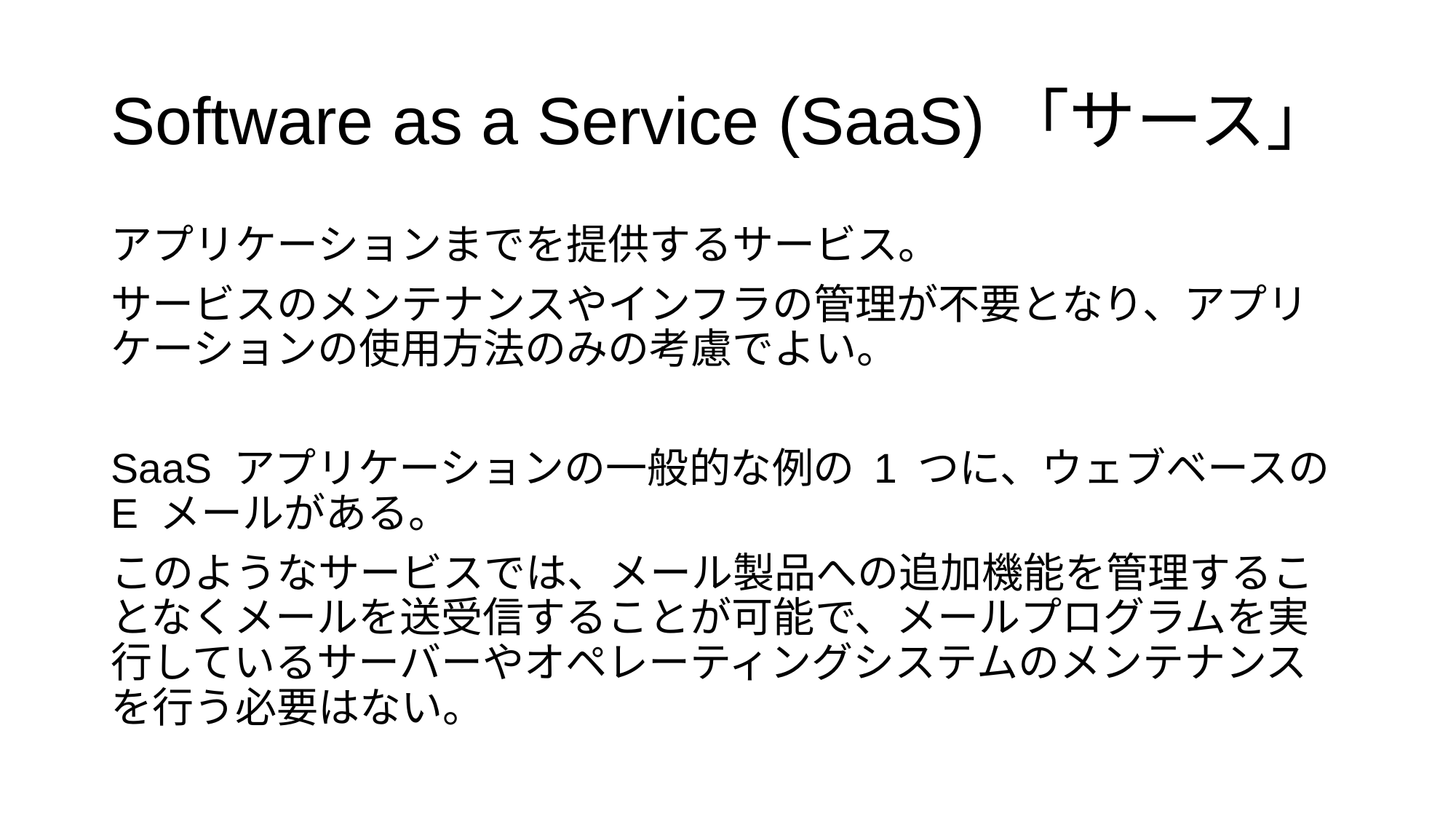

# Software as a Service (SaaS)「サース」
アプリケーションまでを提供するサービス。
サービスのメンテナンスやインフラの管理が不要となり、アプリケーションの使用方法のみの考慮でよい。

SaaS アプリケーションの一般的な例の 1 つに、ウェブベースの E メールがある。
このようなサービスでは、メール製品への追加機能を管理することなくメールを送受信することが可能で、メールプログラムを実行しているサーバーやオペレーティングシステムのメンテナンスを行う必要はない。